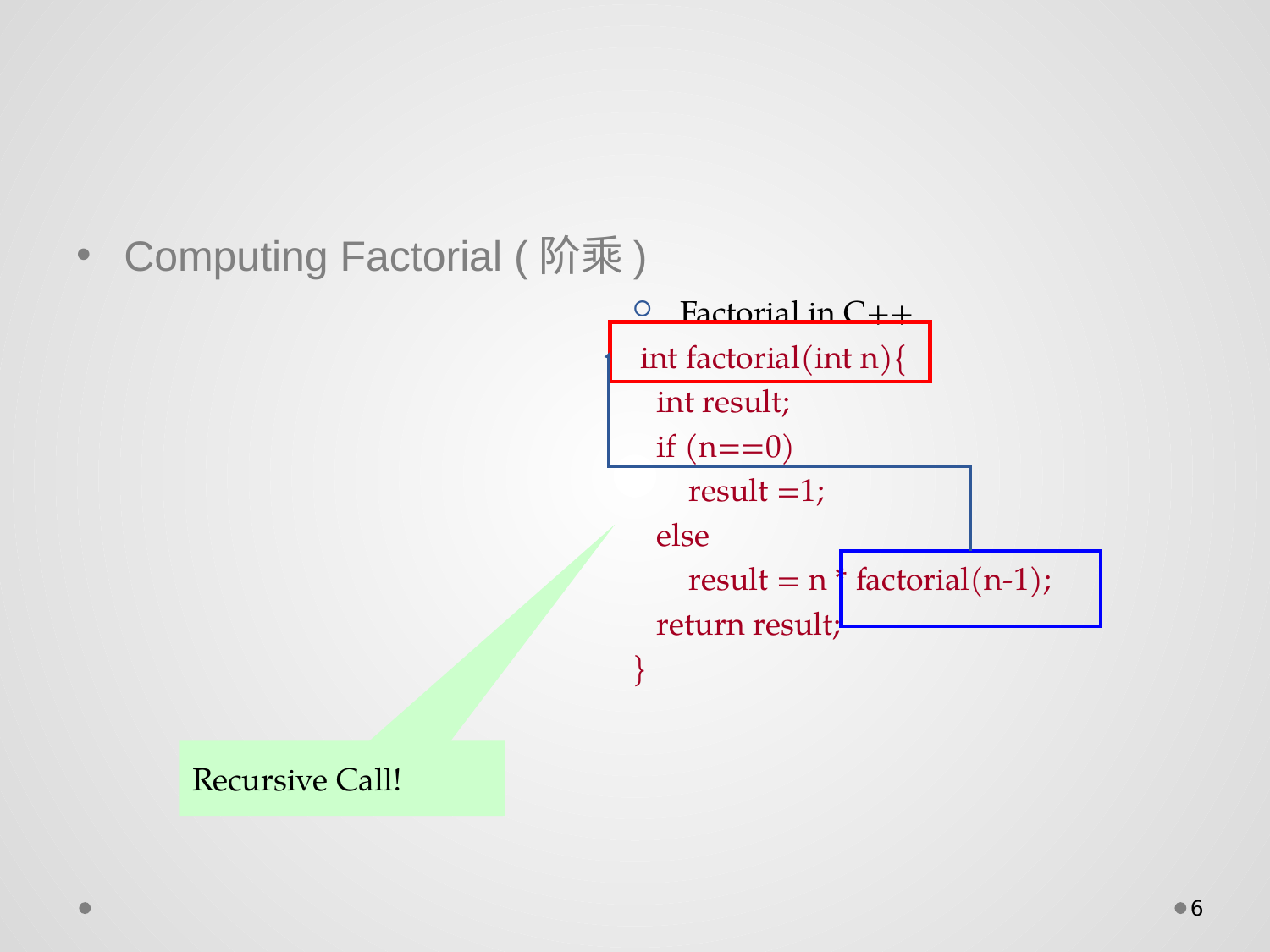

Computing Factorial (阶乘)
Factorial in C++
 int factorial(int n){
   int result;
   if (n==0)
       result =1;
   else
       result = n * factorial(n-1);
   return result;
}

Recursive Call!
6